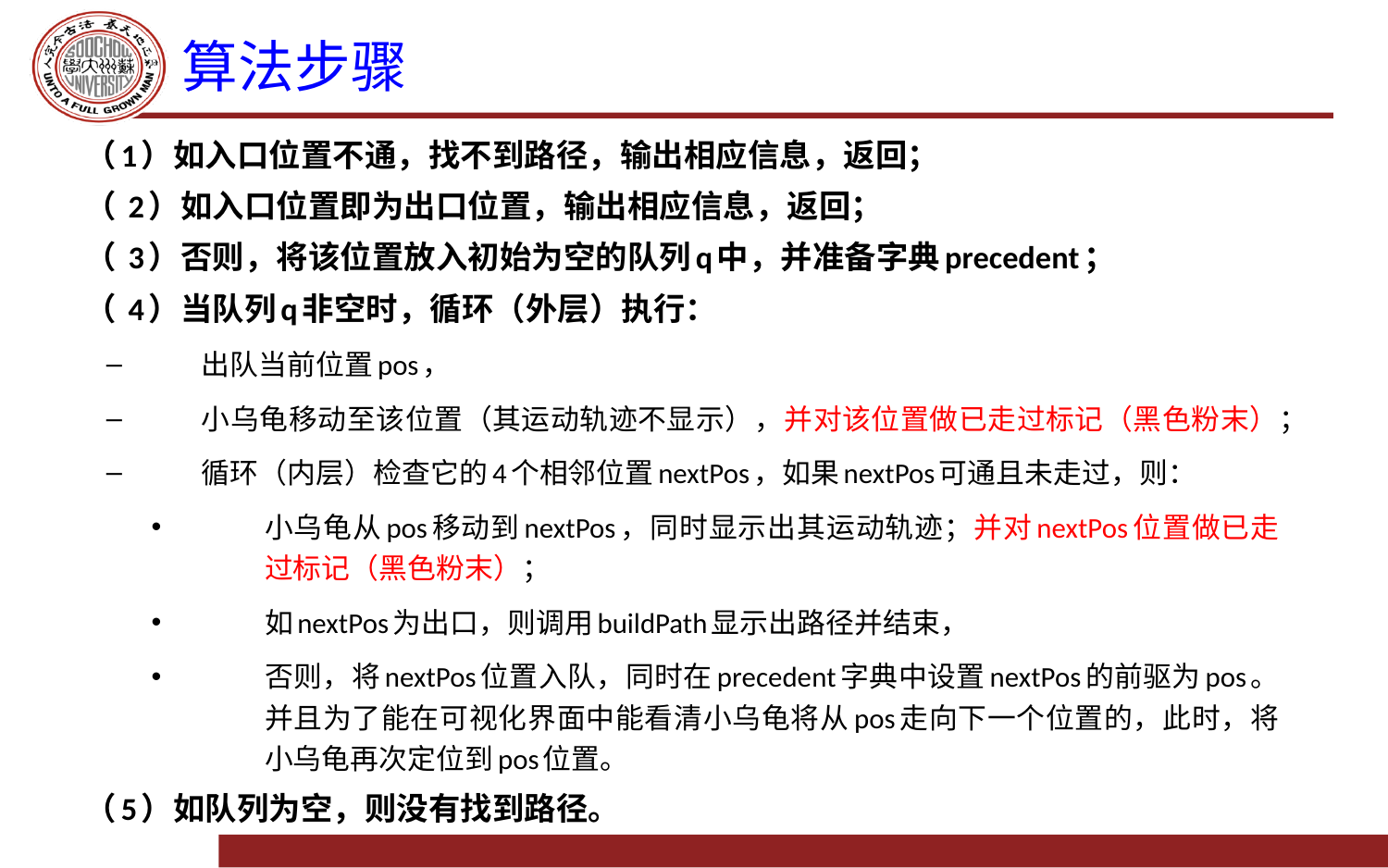

# 算法步骤
（1）如入口位置不通，找不到路径，输出相应信息，返回；
（ 2）如入口位置即为出口位置，输出相应信息，返回；
（ 3）否则，将该位置放入初始为空的队列q中，并准备字典precedent；
（ 4）当队列q非空时，循环（外层）执行：
出队当前位置pos，
小乌龟移动至该位置（其运动轨迹不显示），并对该位置做已走过标记（黑色粉末）；
循环（内层）检查它的4个相邻位置nextPos，如果nextPos可通且未走过，则：
小乌龟从pos移动到nextPos，同时显示出其运动轨迹；并对nextPos位置做已走过标记（黑色粉末）；
如nextPos为出口，则调用buildPath显示出路径并结束，
否则，将nextPos位置入队，同时在precedent字典中设置nextPos的前驱为pos。并且为了能在可视化界面中能看清小乌龟将从pos走向下一个位置的，此时，将小乌龟再次定位到pos位置。
（5）如队列为空，则没有找到路径。